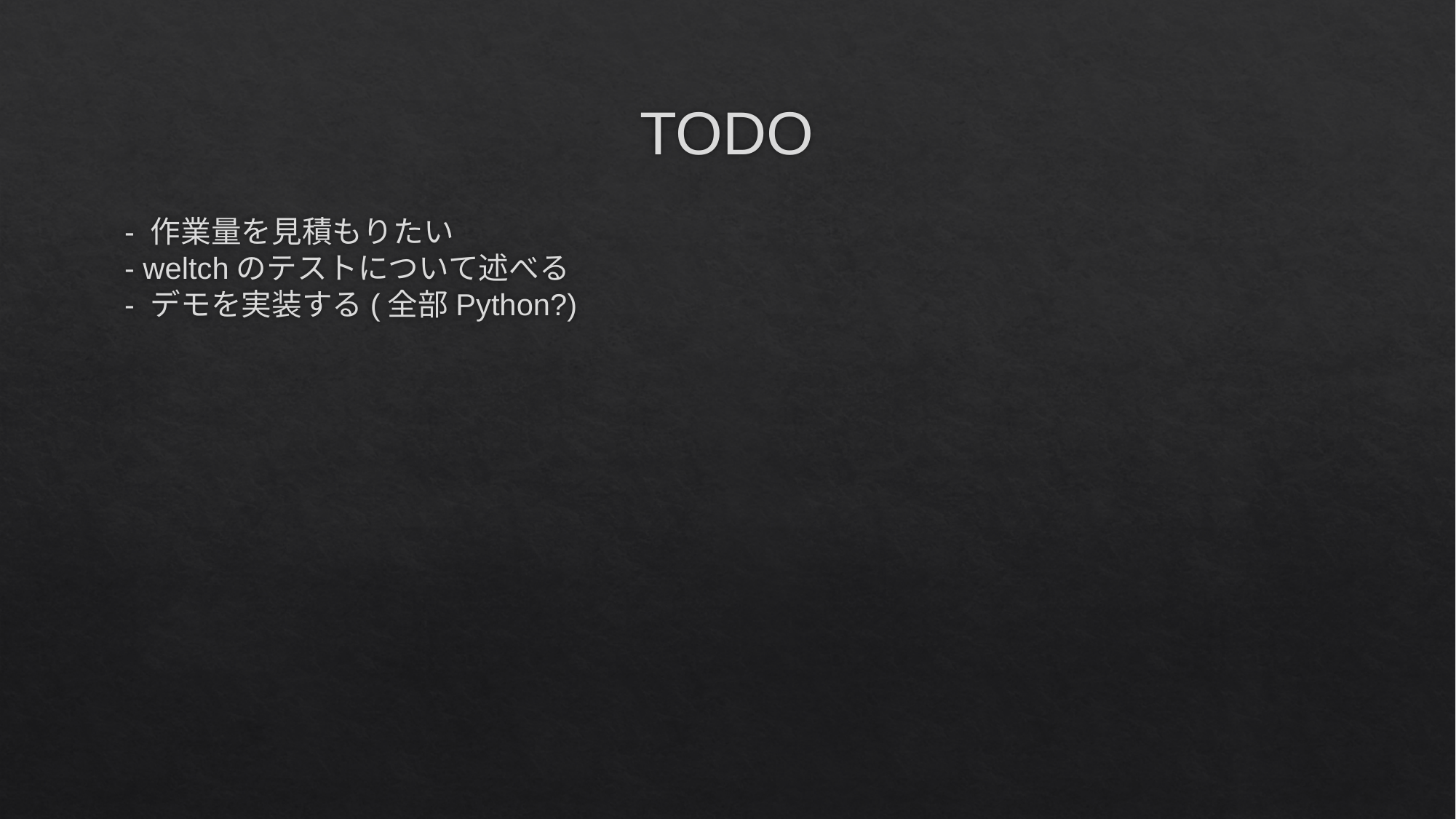

# TODO
- 作業量を見積もりたい
- weltchのテストについて述べる
- デモを実装する(全部Python?)